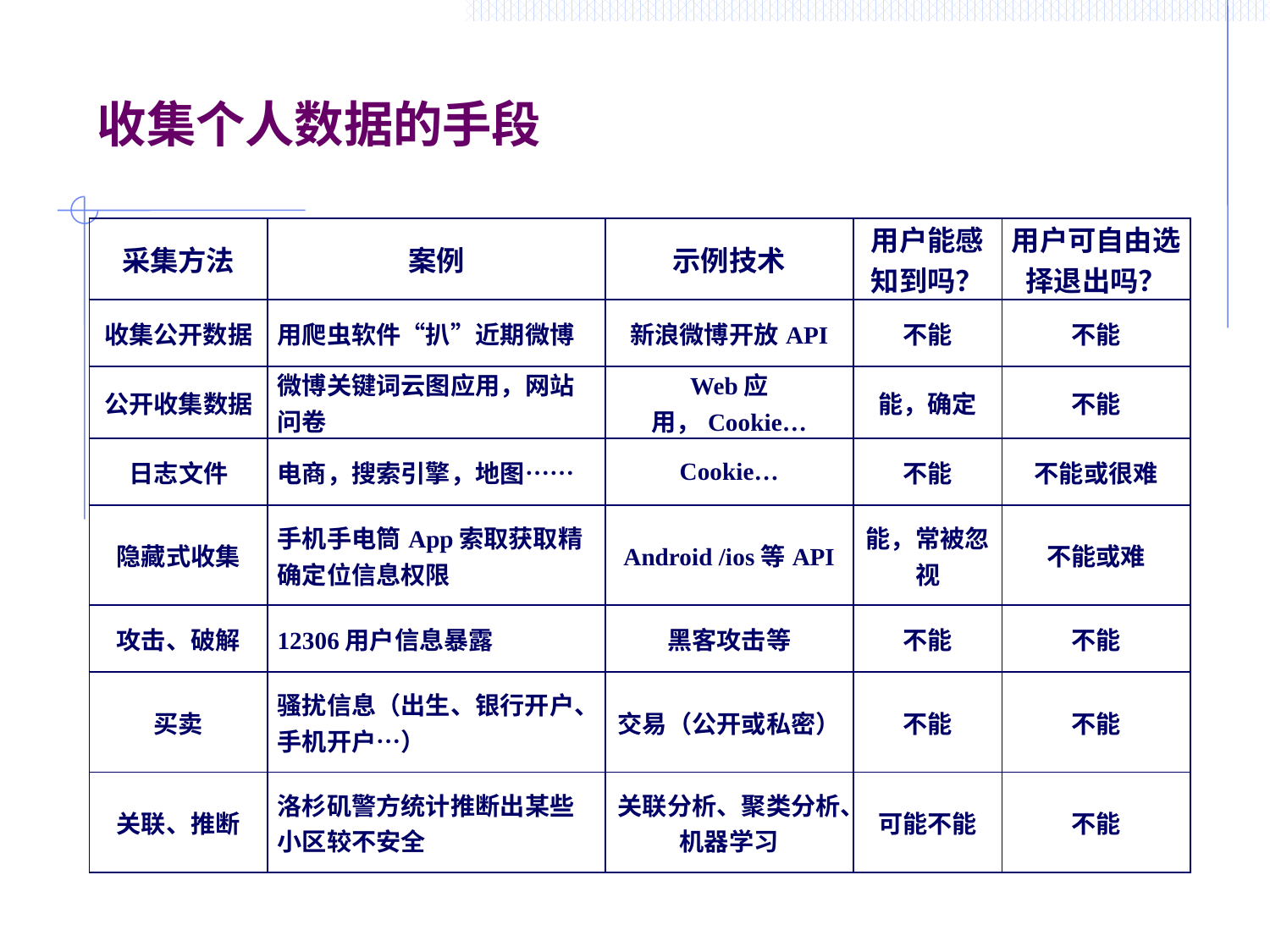

# 收集个人数据的手段
| 采集方法 | 案例 | 示例技术 | 用户能感知到吗？ | 用户可自由选择退出吗？ |
| --- | --- | --- | --- | --- |
| 收集公开数据 | 用爬虫软件“扒”近期微博 | 新浪微博开放API | 不能 | 不能 |
| 公开收集数据 | 微博关键词云图应用，网站问卷 | Web应用，Cookie… | 能，确定 | 不能 |
| 日志文件 | 电商，搜索引擎，地图…… | Cookie… | 不能 | 不能或很难 |
| 隐藏式收集 | 手机手电筒App索取获取精确定位信息权限 | Android /ios等API | 能，常被忽视 | 不能或难 |
| 攻击、破解 | 12306用户信息暴露 | 黑客攻击等 | 不能 | 不能 |
| 买卖 | 骚扰信息（出生、银行开户、手机开户…） | 交易（公开或私密） | 不能 | 不能 |
| 关联、推断 | 洛杉矶警方统计推断出某些小区较不安全 | 关联分析、聚类分析、机器学习 | 可能不能 | 不能 |